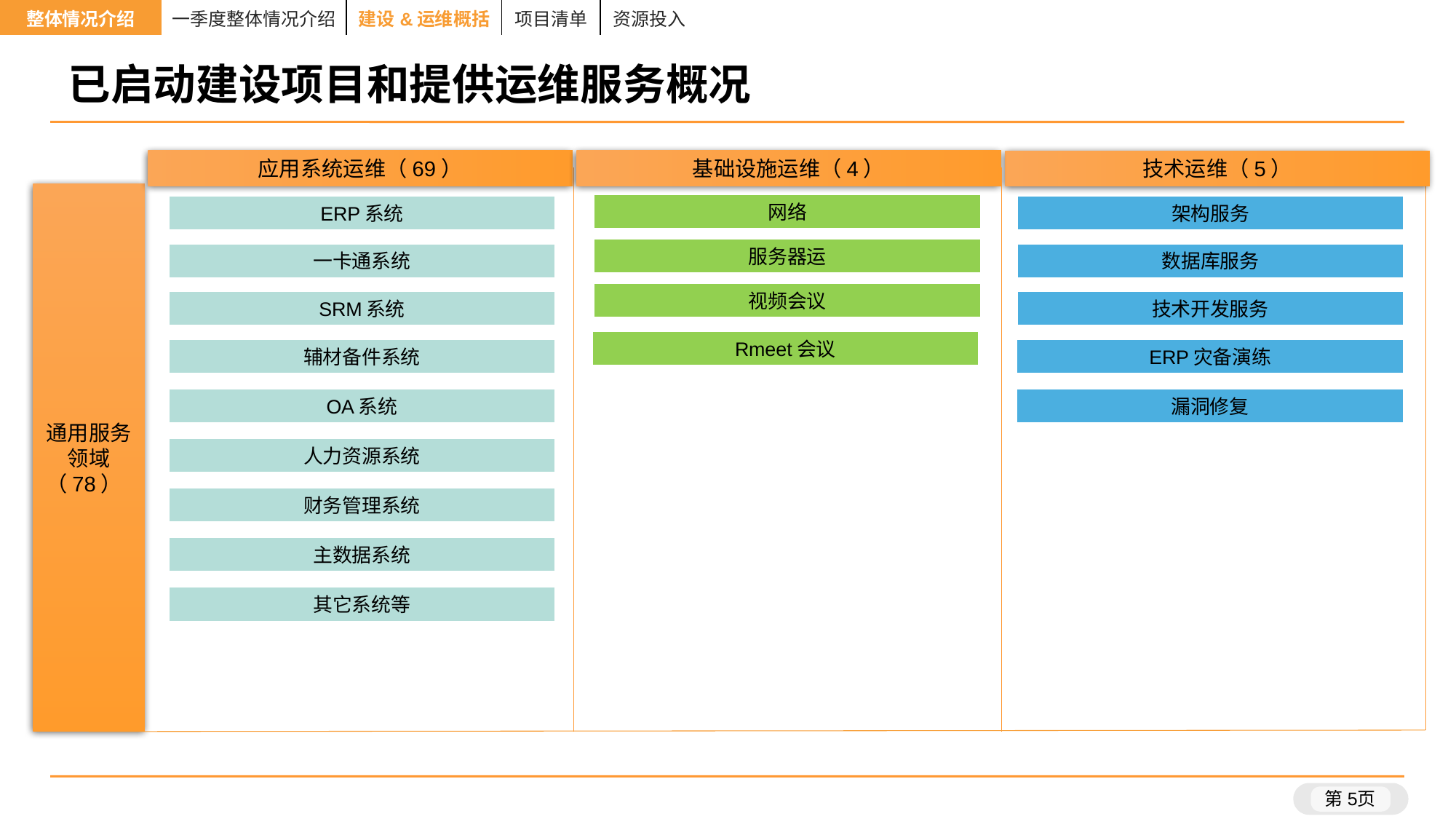

| 整体情况介绍 | 一季度整体情况介绍 | 建设&运维概括 | 项目清单 | 资源投入 |  |  |  |  |
| --- | --- | --- | --- | --- | --- | --- | --- | --- |
# 已启动建设项目和提供运维服务概况
应用系统运维（69）
基础设施运维（4）
技术运维（5）
通用服务领域（78）
网络
ERP系统
架构服务
服务器运
一卡通系统
数据库服务
视频会议
SRM系统
技术开发服务
Rmeet会议
辅材备件系统
ERP灾备演练
OA系统
漏洞修复
人力资源系统
财务管理系统
主数据系统
其它系统等